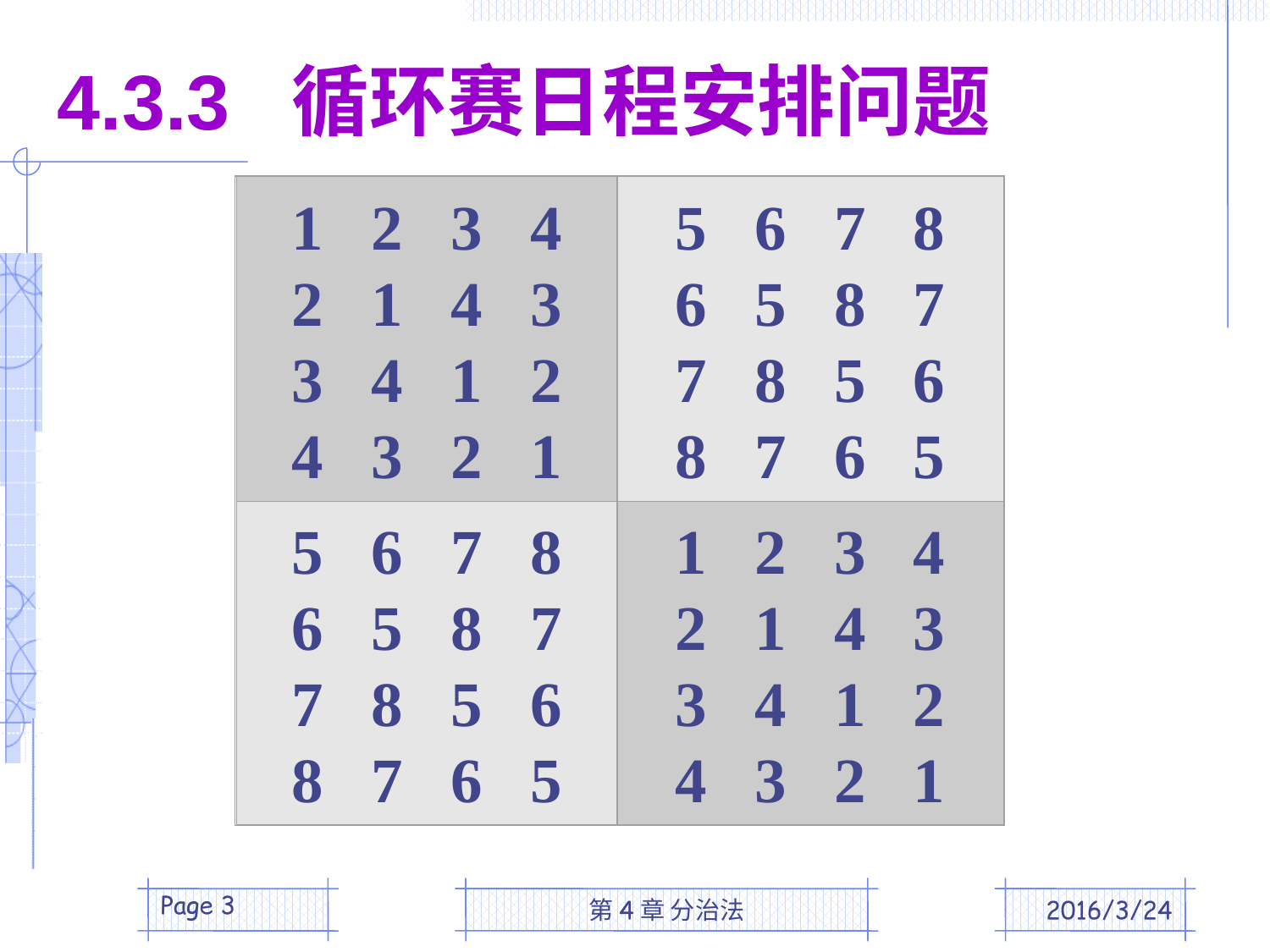

4.3.3  循环赛日程安排问题

1   2   3   4
2   1   4   3
3   4   1   2
4   3   2   1

5   6   7   8
6   5   8   7
7   8   5   6
8   7   6   5

5   6   7   8
6   5   8   7
7   8   5   6
8   7   6   5

1   2   3   4
2   1   4   3
3   4   1   2
4   3   2   1

Page 3
第4章 分治法
2016/3/24